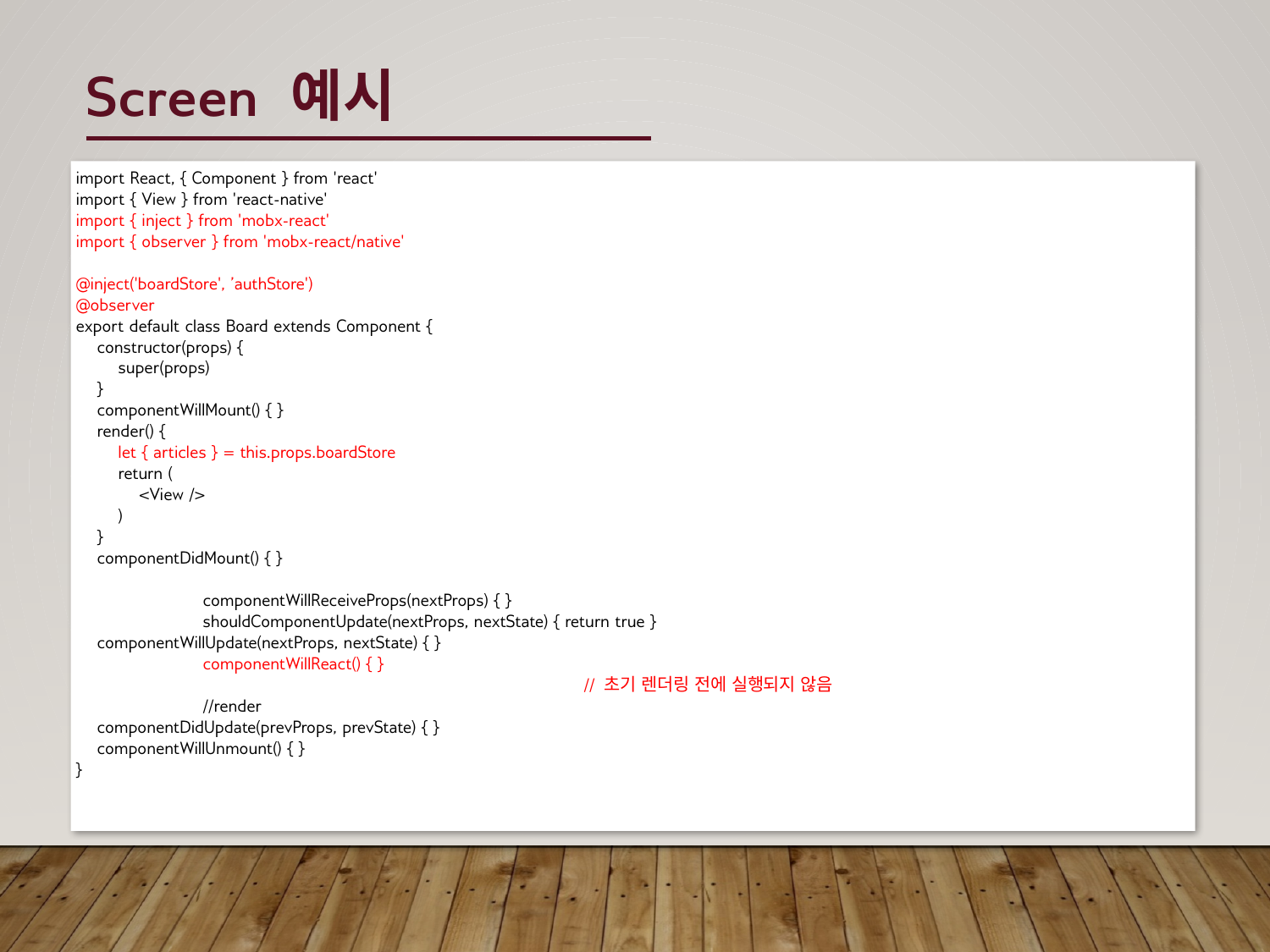

# Screen 예시
import React, { Component } from 'react'
import { View } from 'react-native'
import { inject } from 'mobx-react'
import { observer } from 'mobx-react/native'
@inject('boardStore', ’authStore')
@observer
export default class Board extends Component {
    constructor(props) {
        super(props)
    }
    componentWillMount() { }
    render() {
        let { articles } = this.props.boardStore
        return (
            <View />
        )
    }
    componentDidMount() { }
    	componentWillReceiveProps(nextProps) { }
	shouldComponentUpdate(nextProps, nextState) { return true }
    componentWillUpdate(nextProps, nextState) { }
	componentWillReact() { }										// 초기 렌더링 전에 실행되지 않음
	//render
    componentDidUpdate(prevProps, prevState) { }
    componentWillUnmount() { }
}